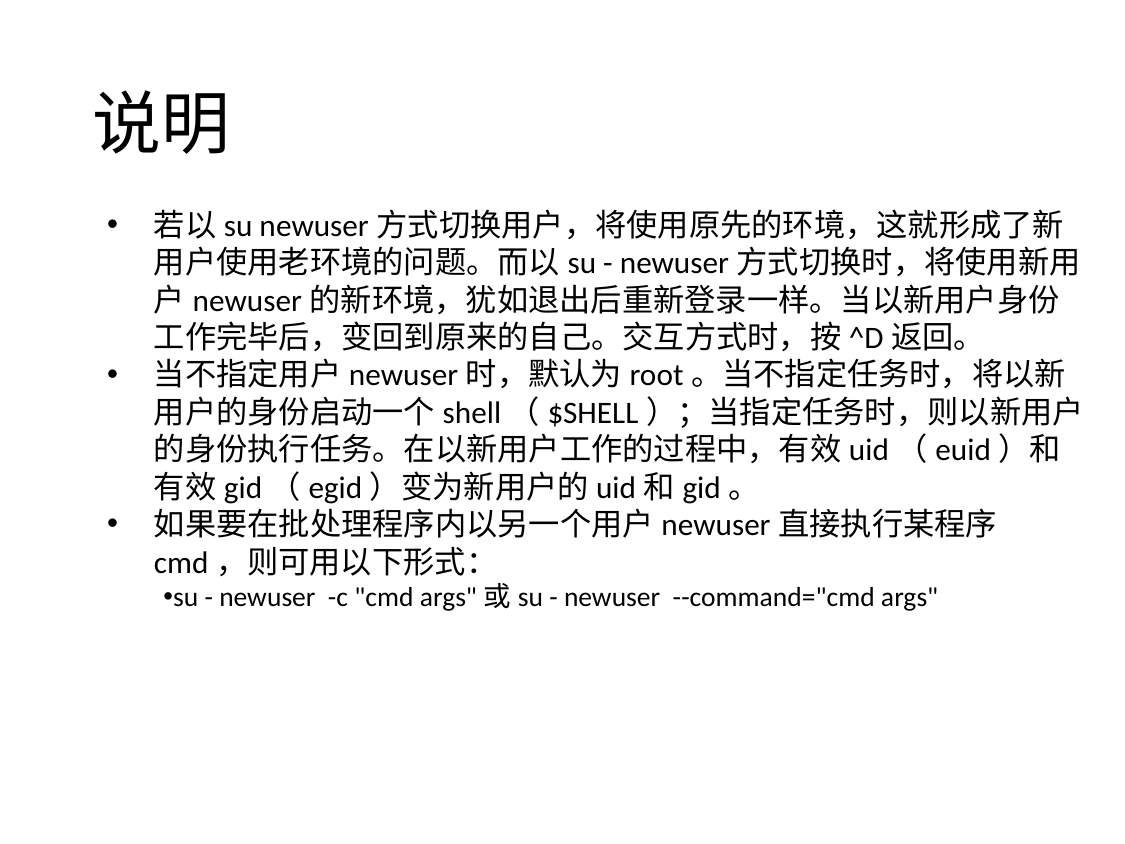

# 说明
若以su newuser方式切换用户，将使用原先的环境，这就形成了新用户使用老环境的问题。而以su - newuser方式切换时，将使用新用户newuser的新环境，犹如退出后重新登录一样。当以新用户身份工作完毕后，变回到原来的自己。交互方式时，按^D返回。
当不指定用户newuser时，默认为root。当不指定任务时，将以新用户的身份启动一个shell（$SHELL）；当指定任务时，则以新用户的身份执行任务。在以新用户工作的过程中，有效uid（euid）和有效gid（egid）变为新用户的uid和gid。
如果要在批处理程序内以另一个用户newuser直接执行某程序cmd，则可用以下形式：
su - newuser  -c "cmd args"或su - newuser  --command="cmd args"